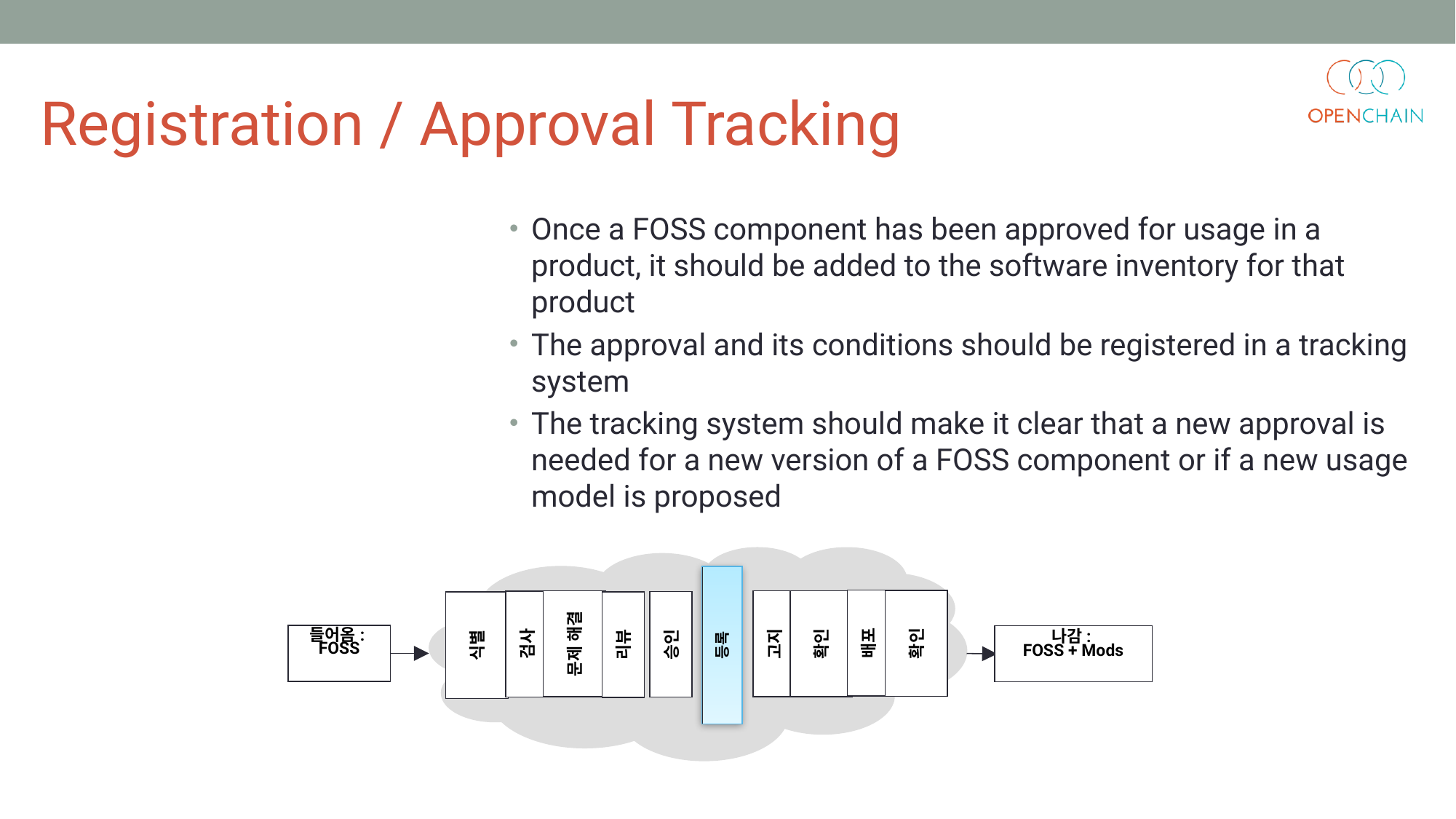

Registration / Approval Tracking
Once a FOSS component has been approved for usage in a product, it should be added to the software inventory for that product
The approval and its conditions should be registered in a tracking system
The tracking system should make it clear that a new approval is needed for a new version of a FOSS component or if a new usage model is proposed

확인
문제 해결
확인
식별
배포
고지
검사
승인
리뷰
등록
들어옴:
FOSS
나감:
FOSS + Mods